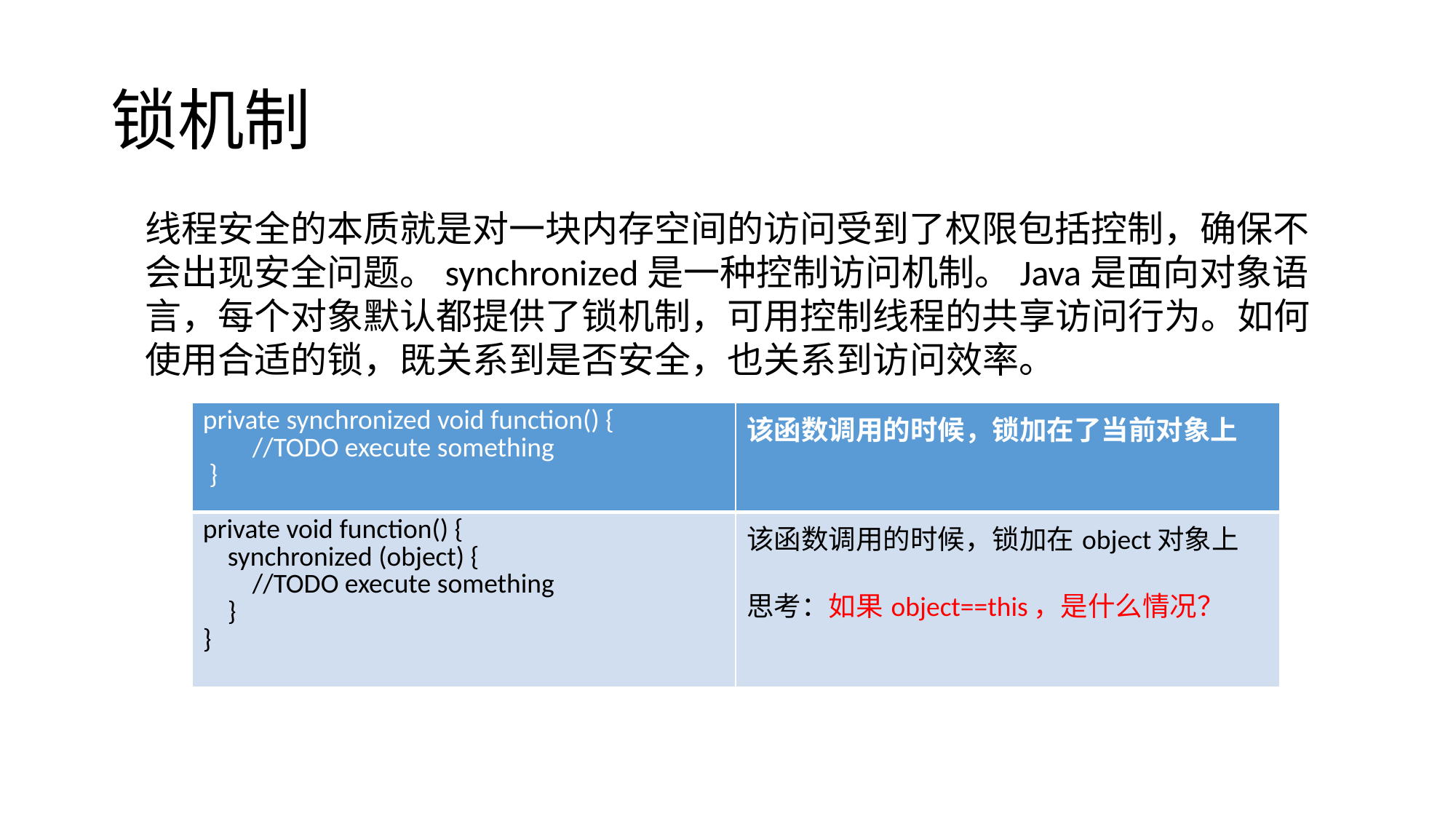

# 锁机制
线程安全的本质就是对一块内存空间的访问受到了权限包括控制，确保不会出现安全问题。synchronized是一种控制访问机制。Java是面向对象语言，每个对象默认都提供了锁机制，可用控制线程的共享访问行为。如何使用合适的锁，既关系到是否安全，也关系到访问效率。
| private synchronized void function() { //TODO execute something } | 该函数调用的时候，锁加在了当前对象上 |
| --- | --- |
| private void function() { synchronized (object) { //TODO execute something } } | 该函数调用的时候，锁加在object对象上 思考：如果object==this，是什么情况？ |